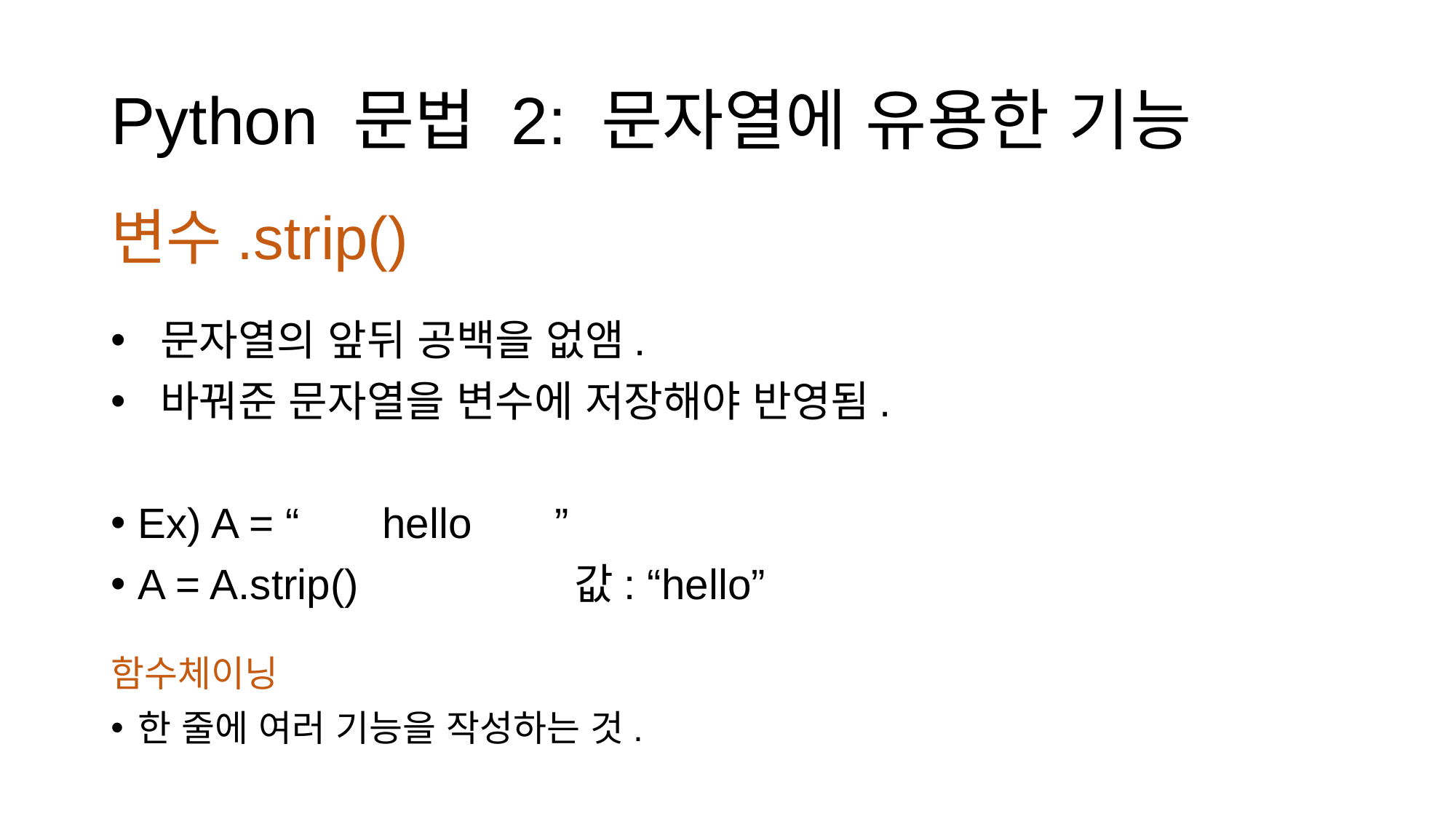

# Python 문법 2: 문자열에 유용한 기능
변수.strip()

 문자열의 앞뒤 공백을 없앰.
 바꿔준 문자열을 변수에 저장해야 반영됨.

Ex) A = “       hello       ”
A = A.strip()		값: “hello”

함수체이닝
한 줄에 여러 기능을 작성하는 것.